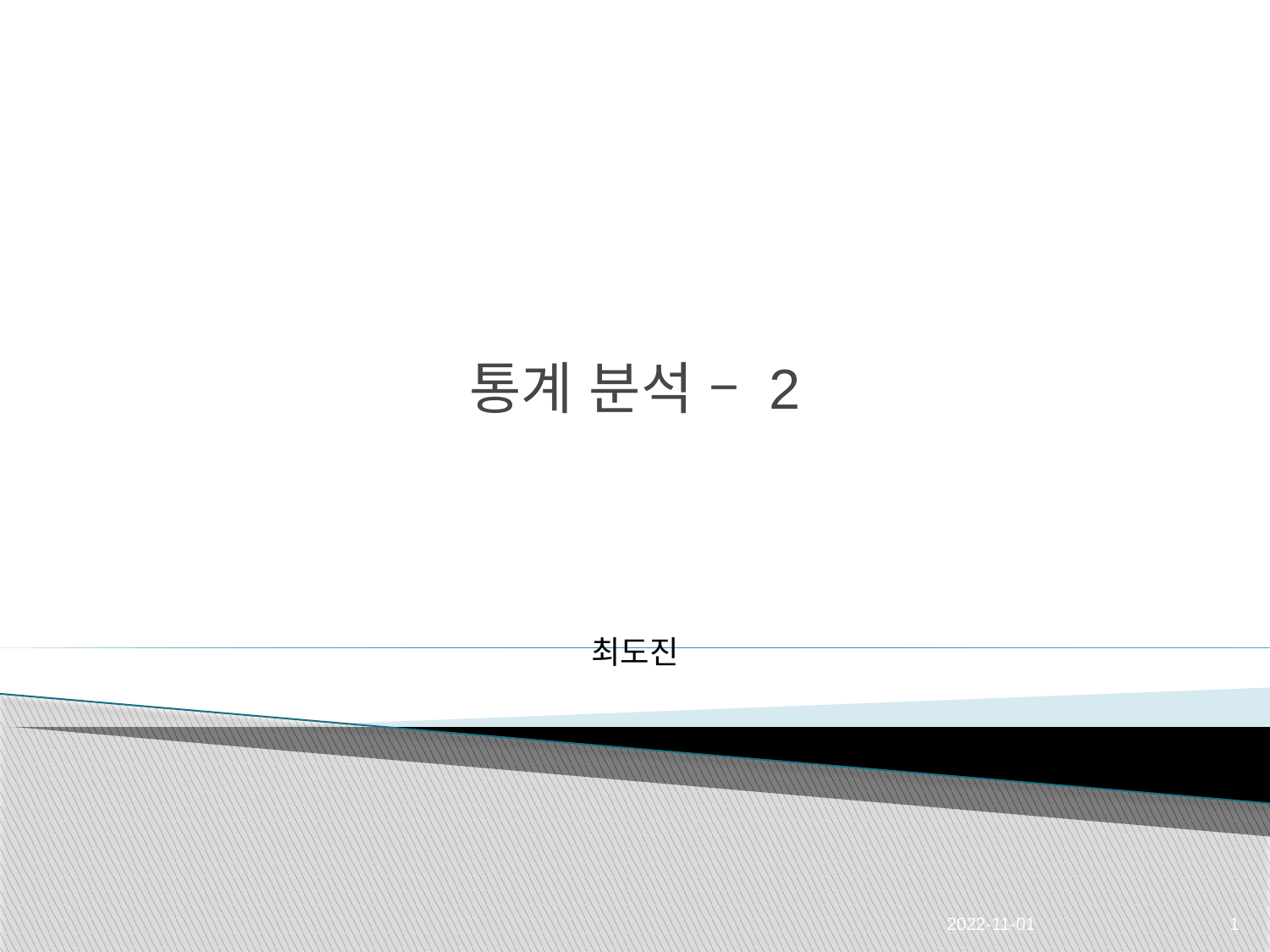

# 통계 분석 – 2
최도진
2022-11-01
1